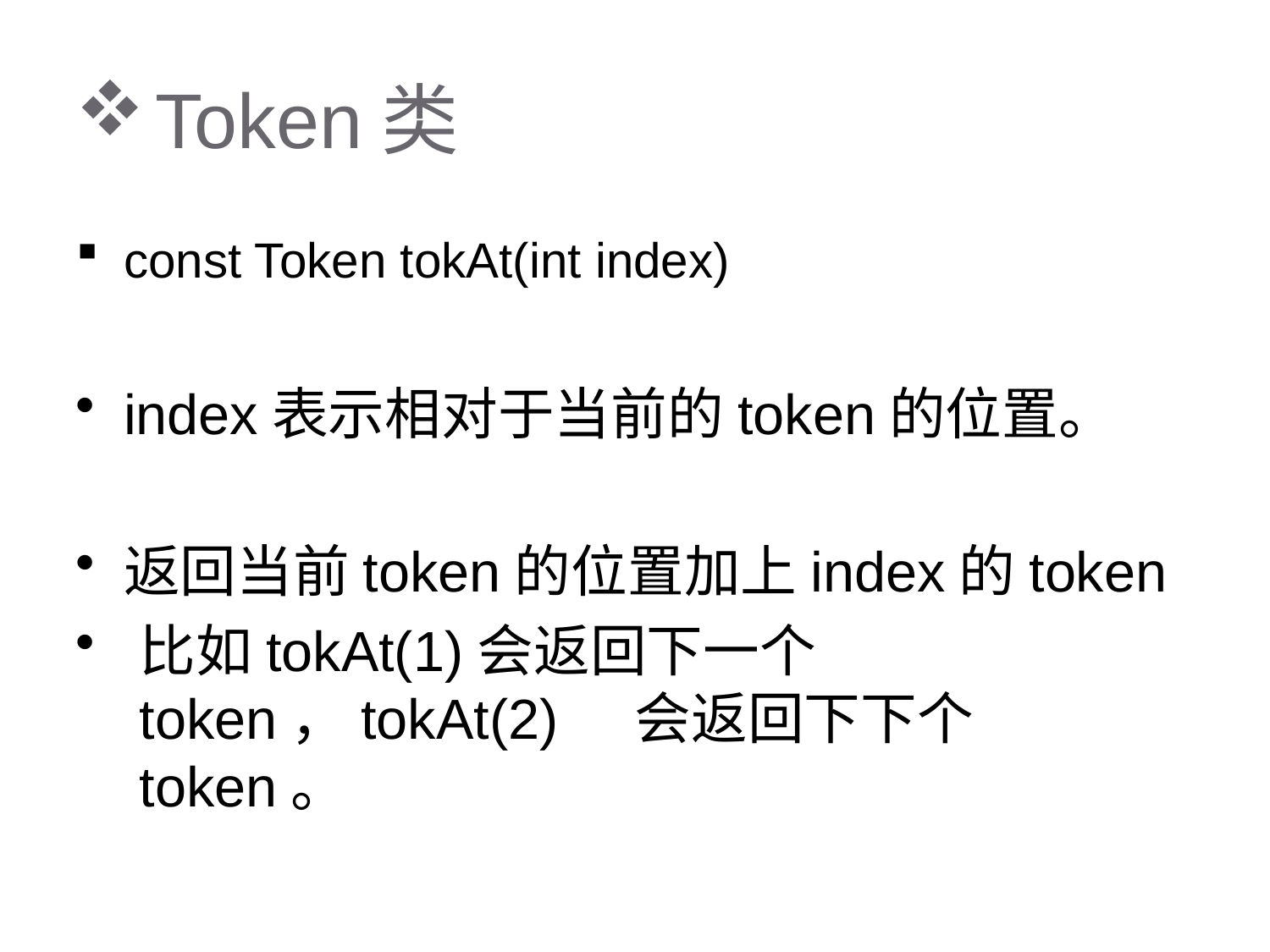

# Token类
const Token tokAt(int index)

index表示相对于当前的token的位置。

返回当前token的位置加上index的token
比如tokAt(1)会返回下一个token，tokAt(2)    会返回下下个token。